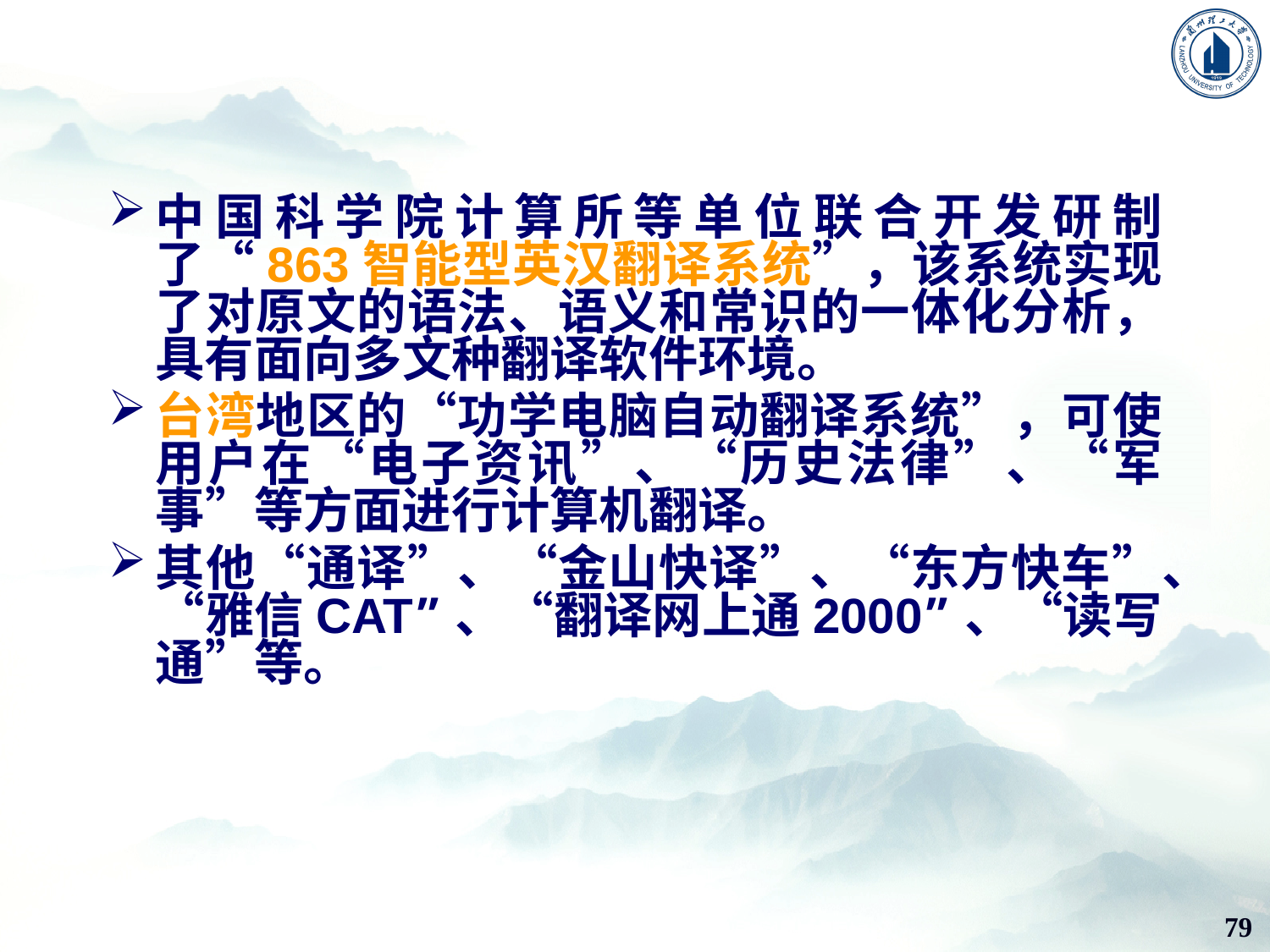

中国科学院计算所等单位联合开发研制了“863智能型英汉翻译系统”，该系统实现了对原文的语法、语义和常识的一体化分析，具有面向多文种翻译软件环境。
台湾地区的“功学电脑自动翻译系统”，可使用户在“电子资讯”、“历史法律”、“军事”等方面进行计算机翻译。
其他“通译”、“金山快译”、“东方快车”、“雅信CAT”、“翻译网上通2000”、“读写通”等。
79